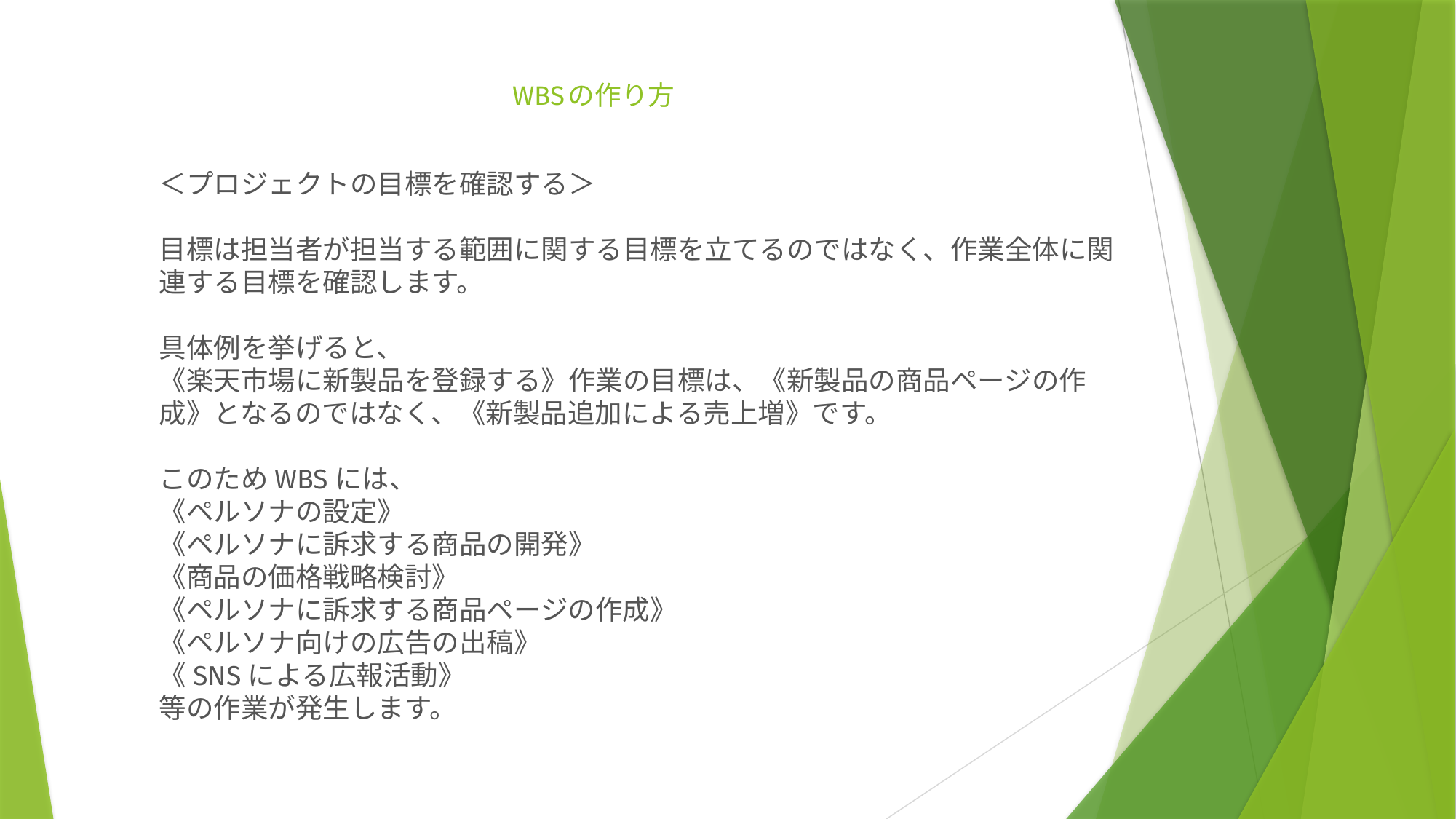

# WBSの作り方
＜プロジェクトの目標を確認する＞

目標は担当者が担当する範囲に関する目標を立てるのではなく、作業全体に関連する目標を確認します。

具体例を挙げると、
《楽天市場に新製品を登録する》作業の目標は、《新製品の商品ページの作成》となるのではなく、《新製品追加による売上増》です。

このためWBSには、
《ペルソナの設定》
《ペルソナに訴求する商品の開発》
《商品の価格戦略検討》
《ペルソナに訴求する商品ページの作成》
《ペルソナ向けの広告の出稿》
《SNSによる広報活動》
等の作業が発生します。